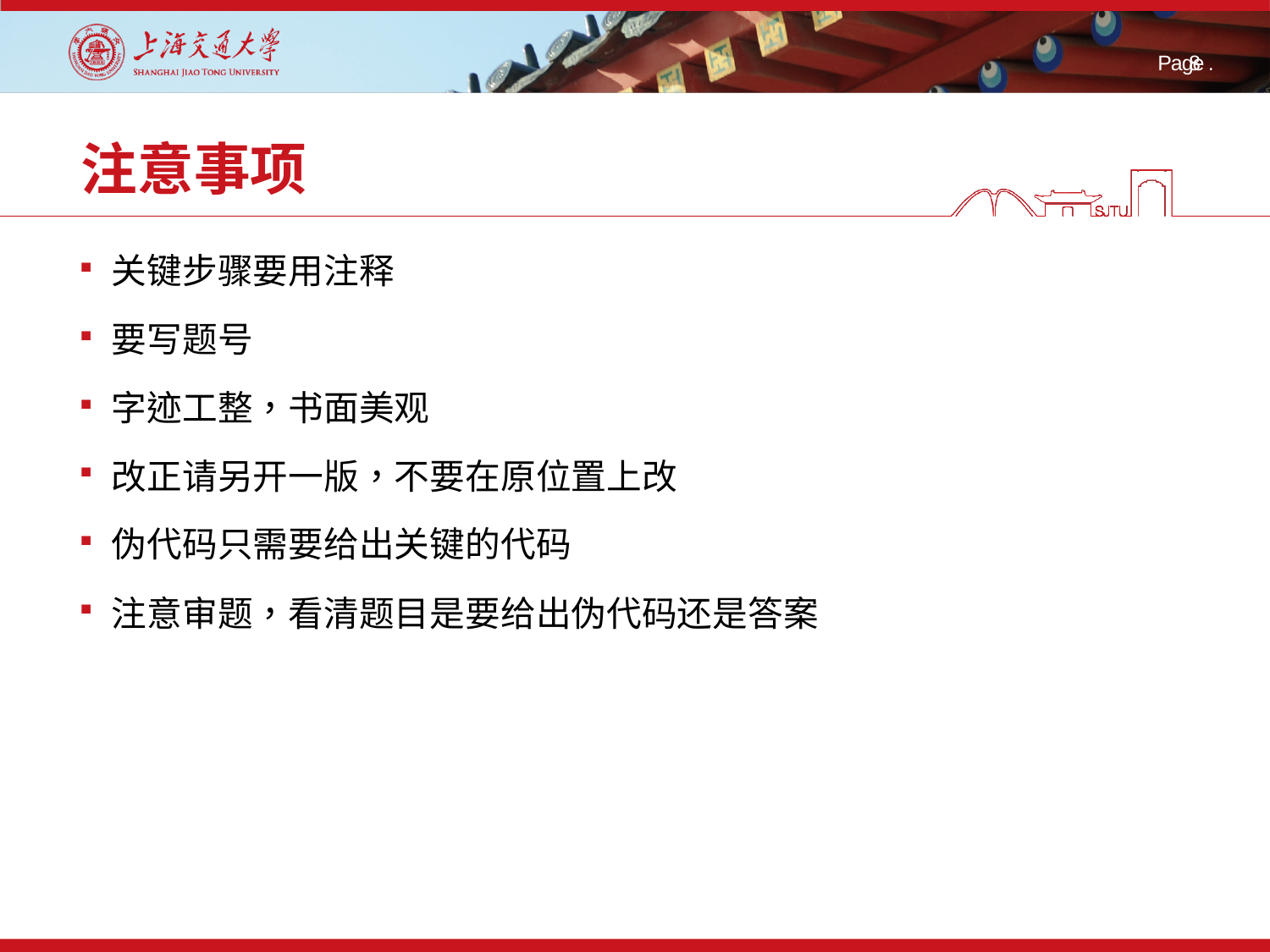

# 注意事项
关键步骤要用注释
要写题号
字迹工整，书面美观
改正请另开一版，不要在原位置上改
伪代码只需要给出关键的代码
注意审题，看清题目是要给出伪代码还是答案